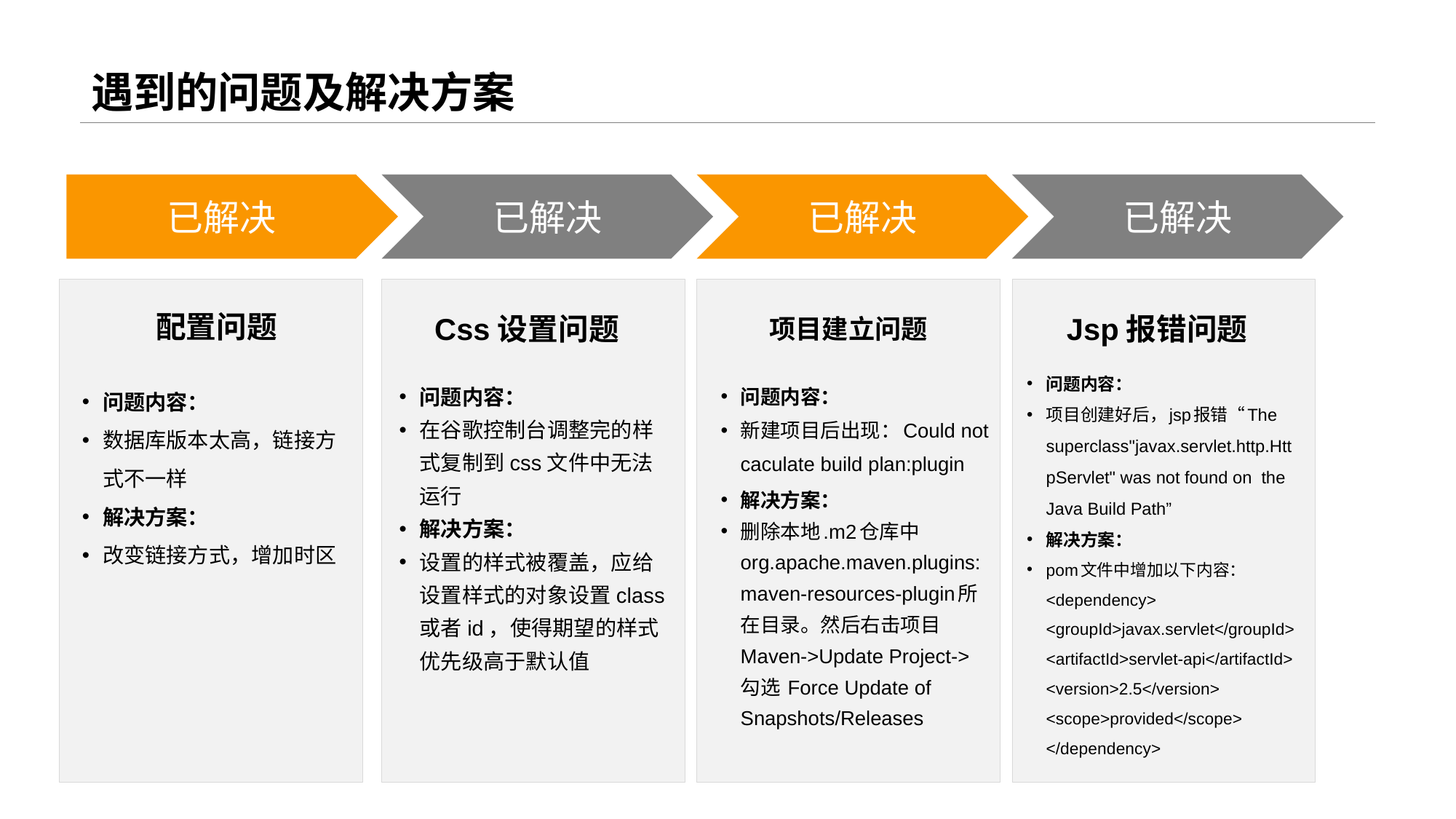

# 遇到的问题及解决方案
已解决
已解决
已解决
已解决

项目建立问题

Css设置问题

配置问题
问题内容：
数据库版本太高，链接方式不一样
解决方案：
改变链接方式，增加时区

Jsp报错问题
问题内容：
项目创建好后，jsp报错“The superclass"javax.servlet.http.HttpServlet" was not found on  the Java Build Path”
解决方案：
pom文件中增加以下内容：    <dependency> <groupId>javax.servlet</groupId> <artifactId>servlet-api</artifactId> <version>2.5</version> <scope>provided</scope> </dependency>

问题内容：
新建项目后出现：Could not caculate build plan:plugin
解决方案：
删除本地.m2仓库中 org.apache.maven.plugins:maven-resources-plugin所在目录。然后右击项目 Maven->Update Project->勾选 Force Update of       Snapshots/Releases
问题内容：
在谷歌控制台调整完的样式复制到css文件中无法运行
解决方案：
设置的样式被覆盖，应给设置样式的对象设置class或者id，使得期望的样式优先级高于默认值